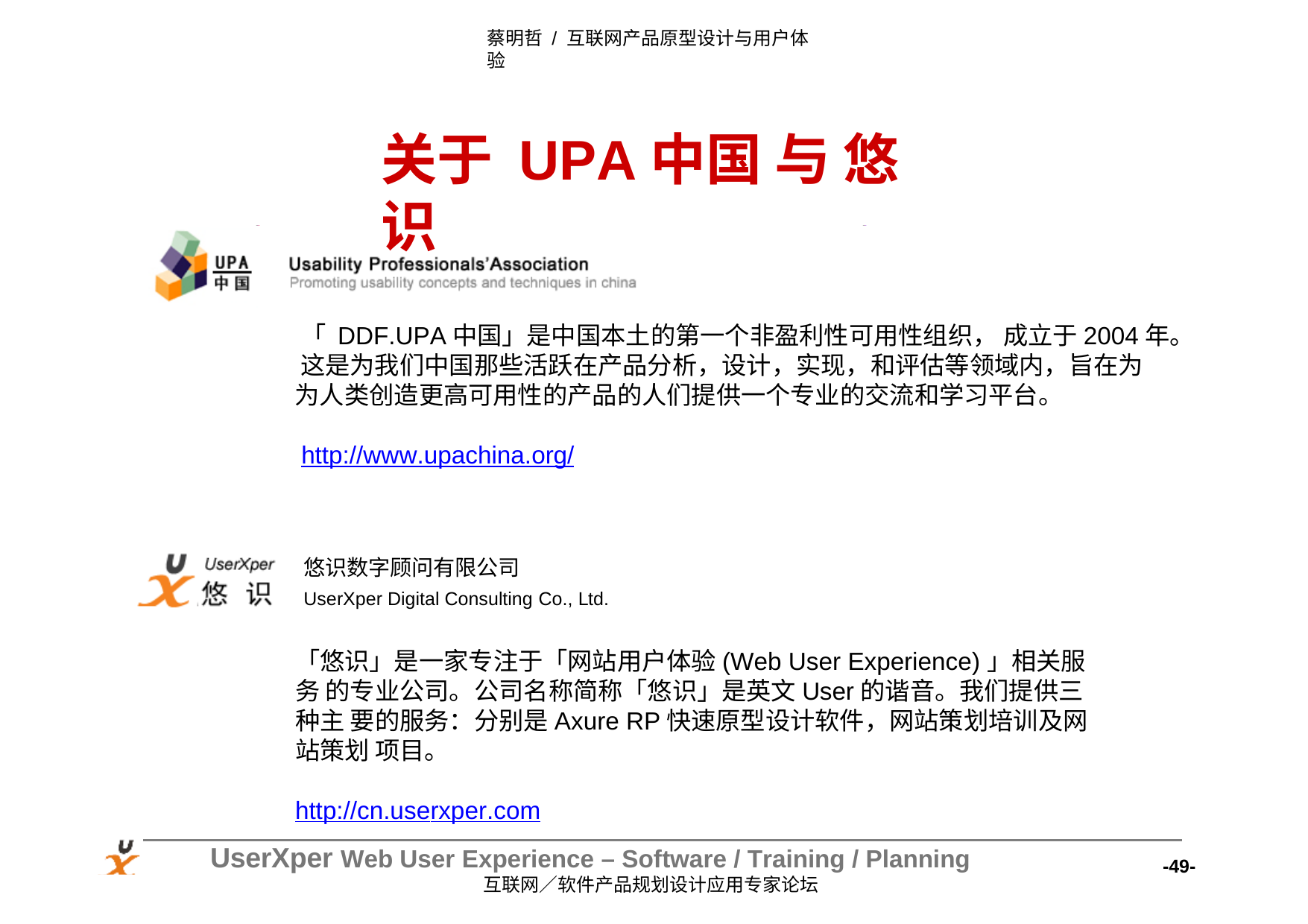

蔡明哲 / 互联网产品原型设计与用户体验
关于 UPA中国 与 悠识

「 DDF.UPA中国」是中国本土的第一个非盈利性可用性组织， 成立于2004年。 这是为我们中国那些活跃在产品分析，设计，实现，和评估等领域内，旨在为 为人类创造更高可用性的产品的人们提供一个专业的交流和学习平台。

http://www.upachina.org/

悠识数字顾问有限公司
UserXper Digital Consulting Co., Ltd.

「悠识」是一家专注于「网站用户体验(Web User Experience)」相关服务 的专业公司。公司名称简称「悠识」是英文User的谐音。我们提供三种主 要的服务：分别是Axure RP快速原型设计软件，网站策划培训及网站策划 项目。

http://cn.userxper.com

UserXper Web User Experience – Software / Training / Planning
互联网／软件产品规划设计应用专家论坛
-49-